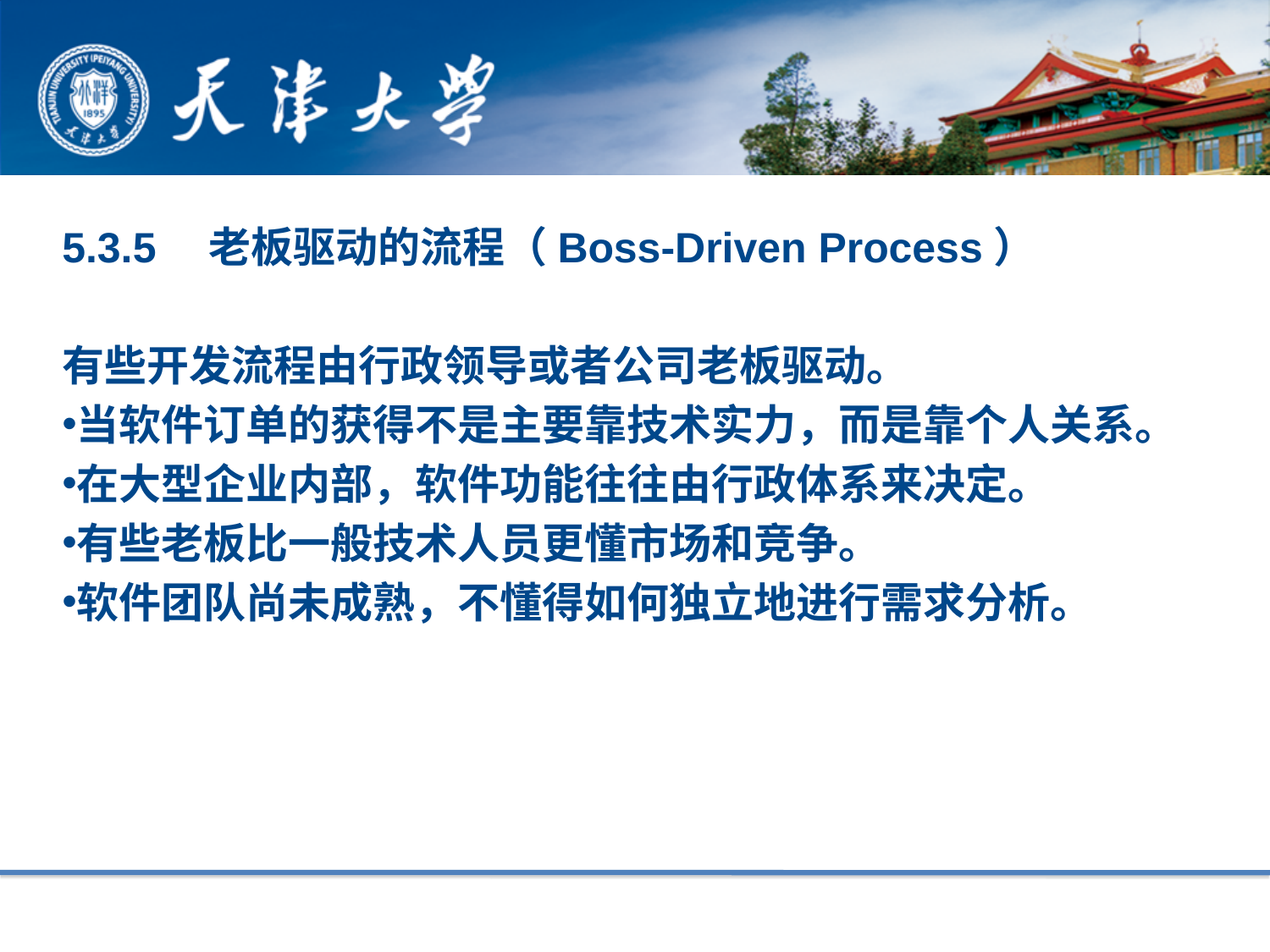

5.3.5　老板驱动的流程（Boss-Driven Process）

有些开发流程由行政领导或者公司老板驱动。
当软件订单的获得不是主要靠技术实力，而是靠个人关系。
在大型企业内部，软件功能往往由行政体系来决定。
有些老板比一般技术人员更懂市场和竞争。
软件团队尚未成熟，不懂得如何独立地进行需求分析。